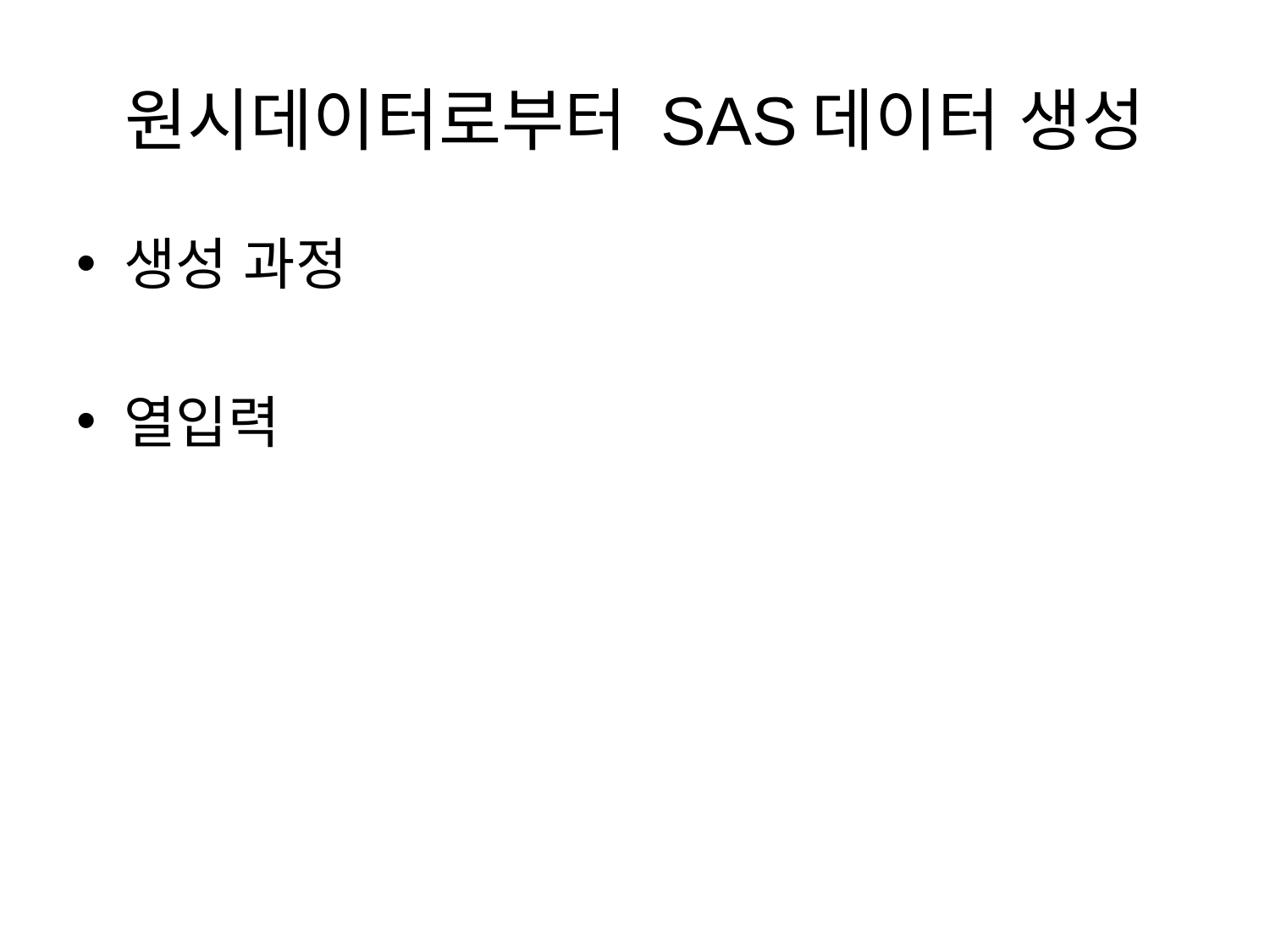

# 원시데이터로부터 SAS데이터 생성
생성 과정

열입력